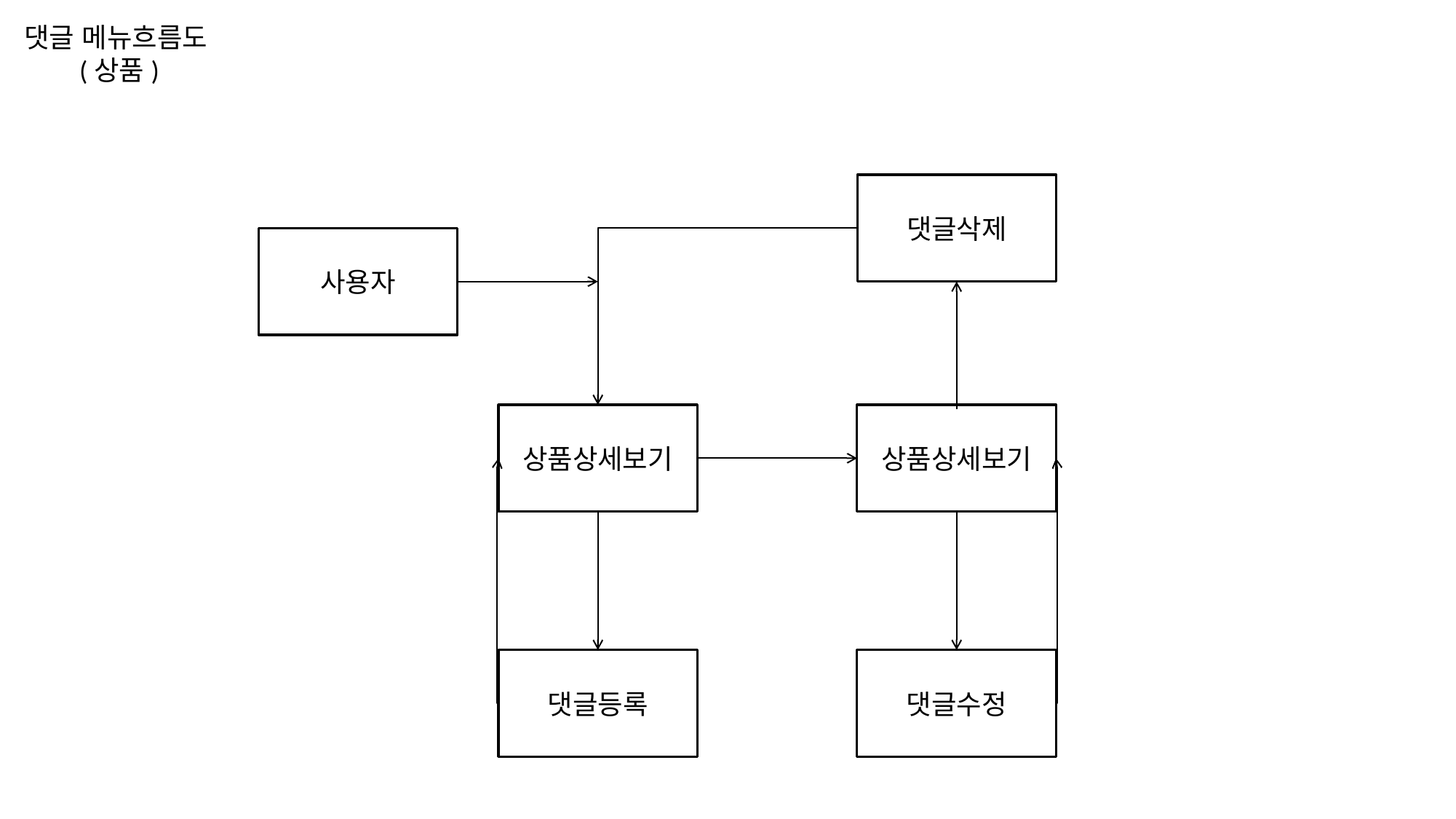

댓글 메뉴흐름도(상품)
댓글삭제
사용자
상품상세보기
상품상세보기
댓글등록
댓글수정